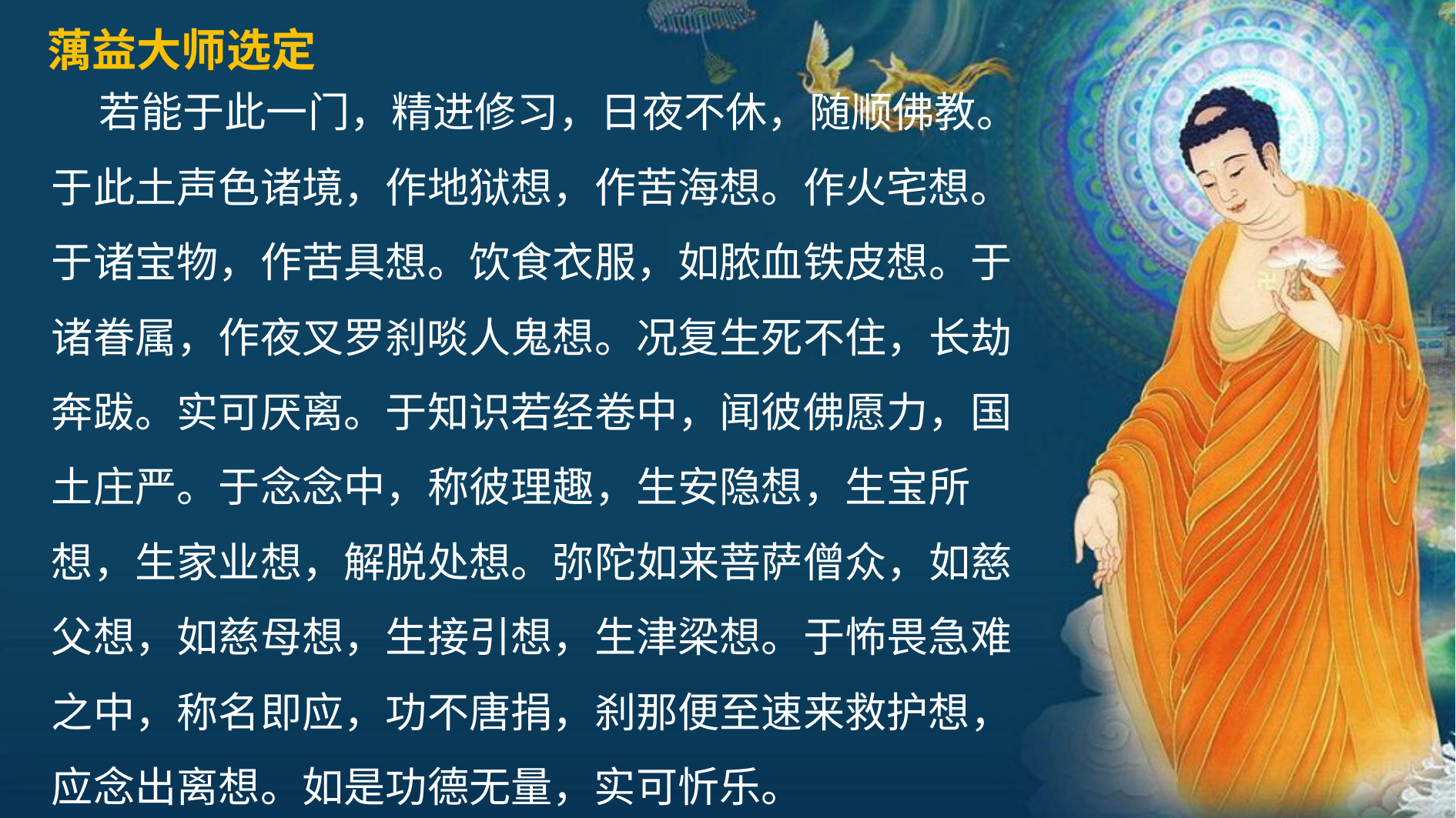

蕅益大师选定
    若能于此一门，精进修习，日夜不休，随顺佛教。于此土声色诸境，作地狱想，作苦海想。作火宅想。于诸宝物，作苦具想。饮食衣服，如脓血铁皮想。于诸眷属，作夜叉罗刹啖人鬼想。况复生死不住，长劫奔跋。实可厌离。于知识若经卷中，闻彼佛愿力，国土庄严。于念念中，称彼理趣，生安隐想，生宝所想，生家业想，解脱处想。弥陀如来菩萨僧众，如慈父想，如慈母想，生接引想，生津梁想。于怖畏急难之中，称名即应，功不唐捐，刹那便至速来救护想，应念出离想。如是功德无量，实可忻乐。